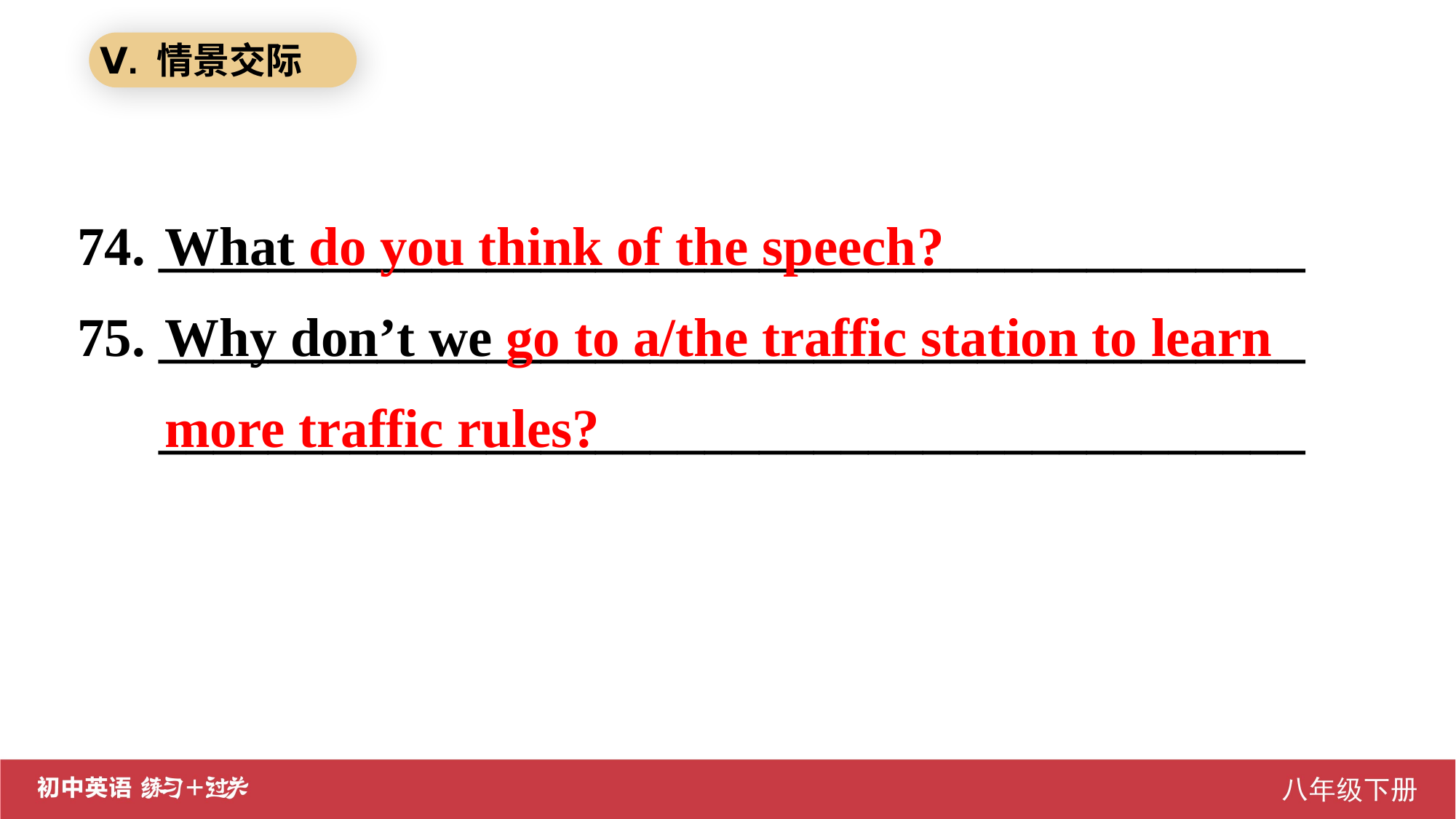

Ⅴ. 情景交际
74. __________________________________________
75. __________________________________________
      __________________________________________
What do you think of the speech?
Why don’t we go to a/the traffic station to learn more traffic rules?